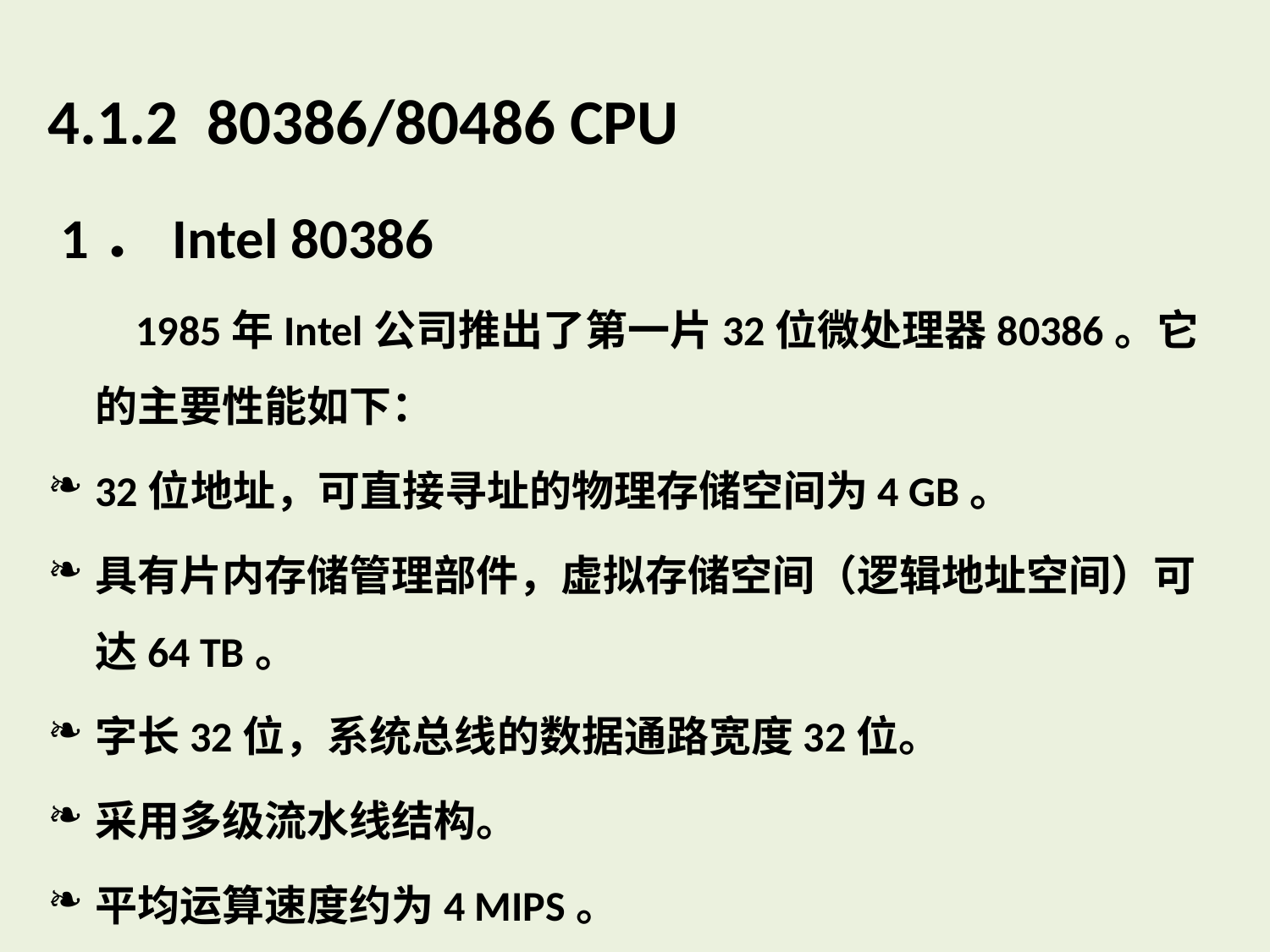

4.1.2  80386/80486 CPU
 1．Intel 80386
           1985年Intel公司推出了第一片32位微处理器80386。它的主要性能如下：
32位地址，可直接寻址的物理存储空间为4 GB。
具有片内存储管理部件，虚拟存储空间（逻辑地址空间）可达64 TB。
字长32位，系统总线的数据通路宽度32位。
采用多级流水线结构。
平均运算速度约为4 MIPS。

12